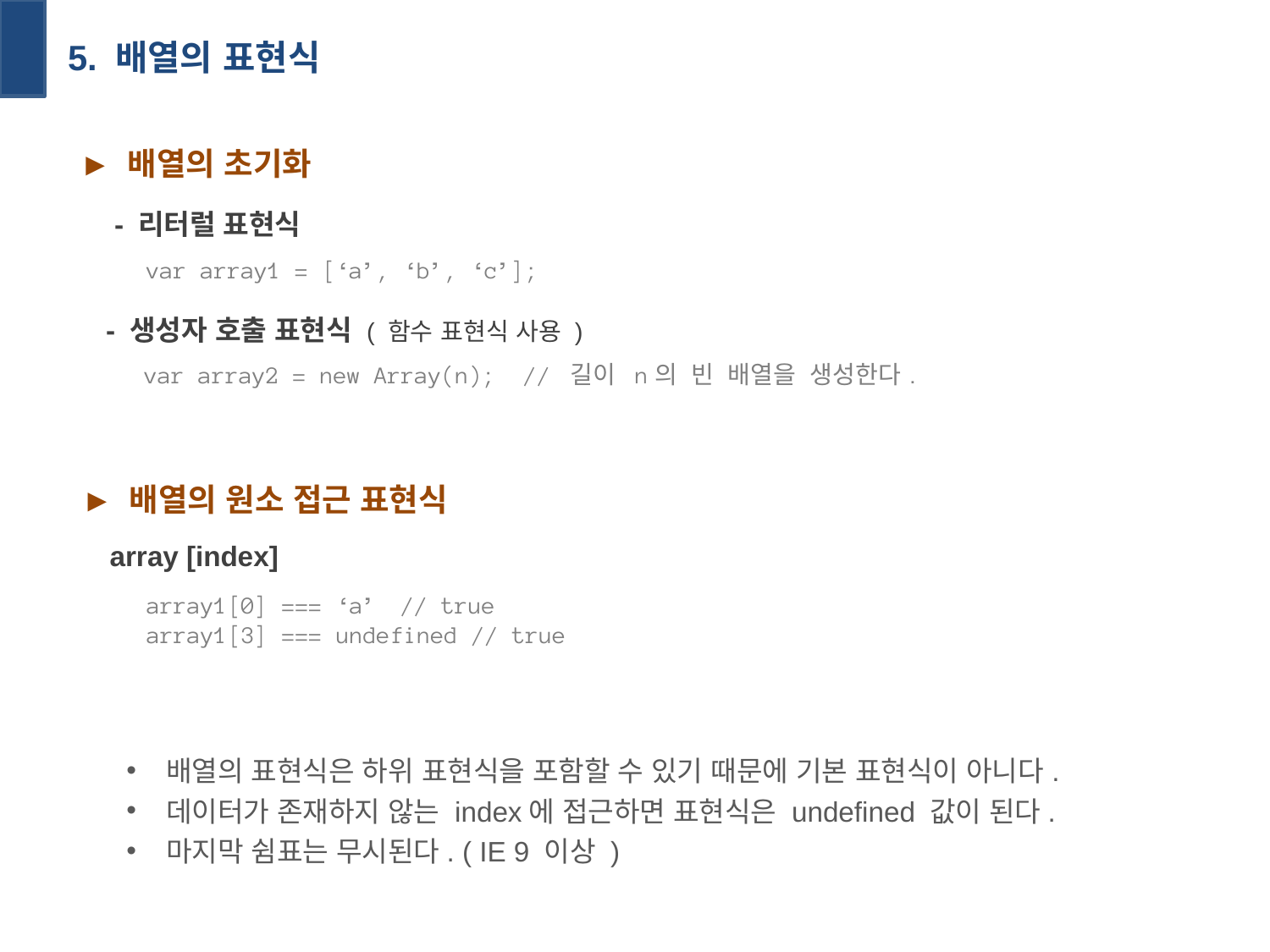

ㅊ
# 5. 배열의 표현식
► 배열의 초기화
- 리터럴 표현식
var array1 = [‘a’, ‘b’, ‘c’];
- 생성자 호출 표현식 ( 함수 표현식 사용 )
var array2 = new Array(n);  // 길이 n의 빈 배열을 생성한다.
► 배열의 원소 접근 표현식
array [index]
array1[0] === ‘a’	// true
array1[3] === undefined // true
배열의 표현식은 하위 표현식을 포함할 수 있기 때문에 기본 표현식이 아니다.
데이터가 존재하지 않는 index에 접근하면 표현식은 undefined 값이 된다.
마지막 쉼표는 무시된다. ( IE 9 이상 )